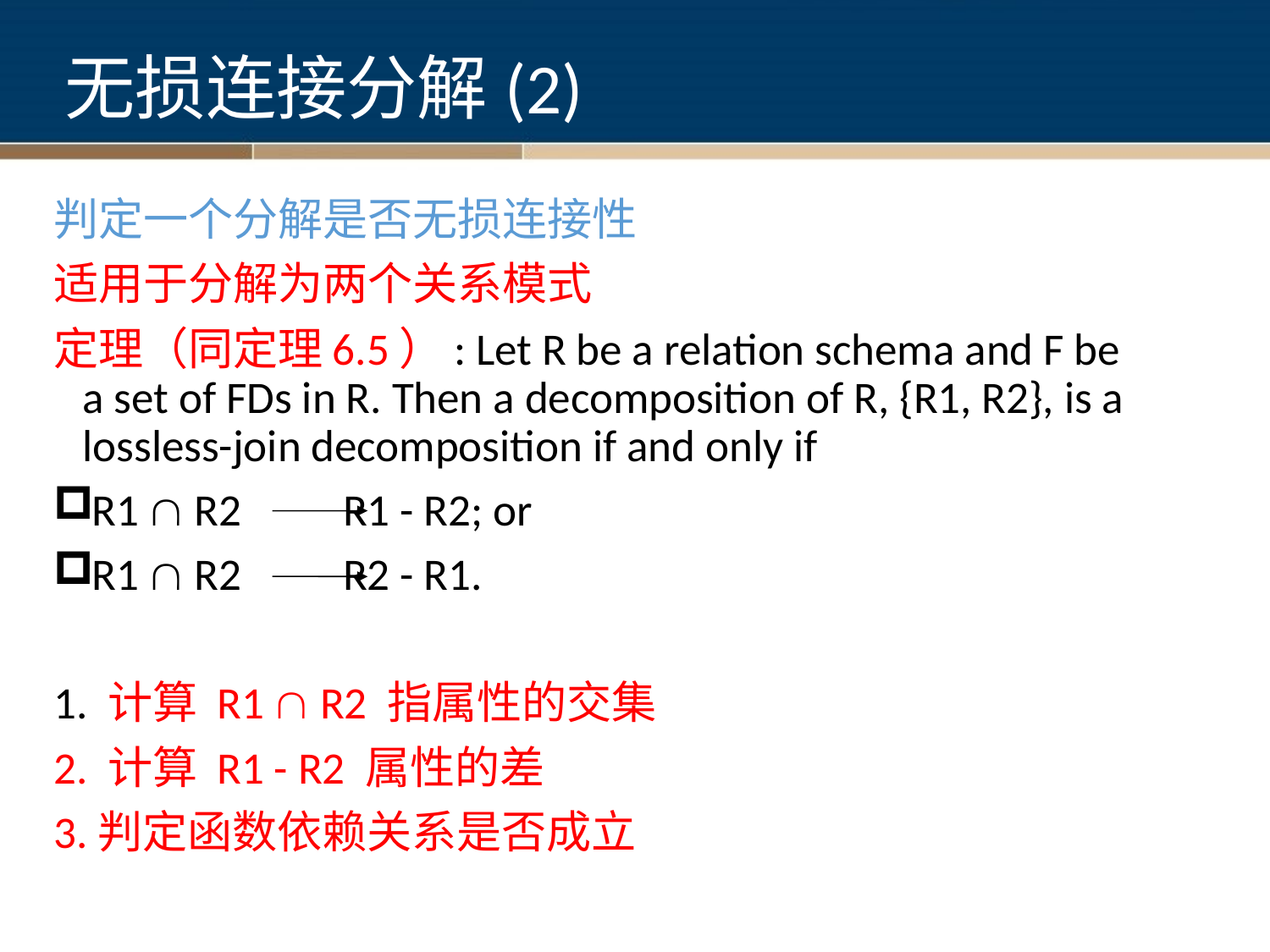

# 无损连接分解(2)
判定一个分解是否无损连接性
适用于分解为两个关系模式
定理（同定理6.5）: Let R be a relation schema and F be a set of FDs in R. Then a decomposition of R, {R1, R2}, is a lossless-join decomposition if and only if
R1 ∩ R2          R1 - R2; or
R1 ∩ R2          R2 - R1.

1. 计算 R1 ∩ R2 指属性的交集
2. 计算 R1 - R2 属性的差
3.判定函数依赖关系是否成立